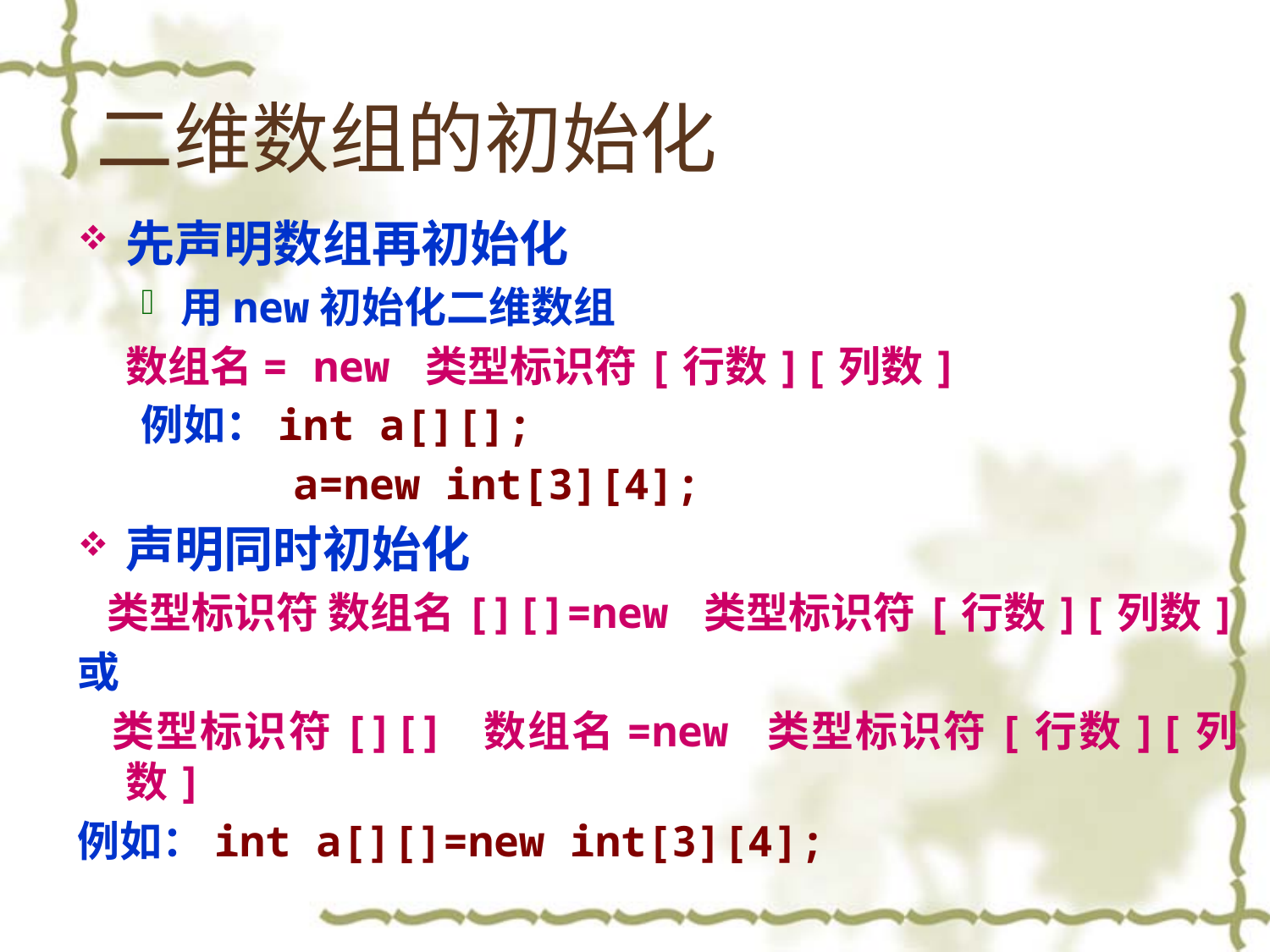

# 二维数组的初始化
先声明数组再初始化
用new初始化二维数组
    数组名= new 类型标识符[行数][列数]
例如：int a[][];
      a=new int[3][4];
声明同时初始化
  类型标识符 数组名[][]=new 类型标识符[行数][列数]
或
  类型标识符[][] 数组名=new 类型标识符[行数][列数]
例如：int a[][]=new int[3][4];